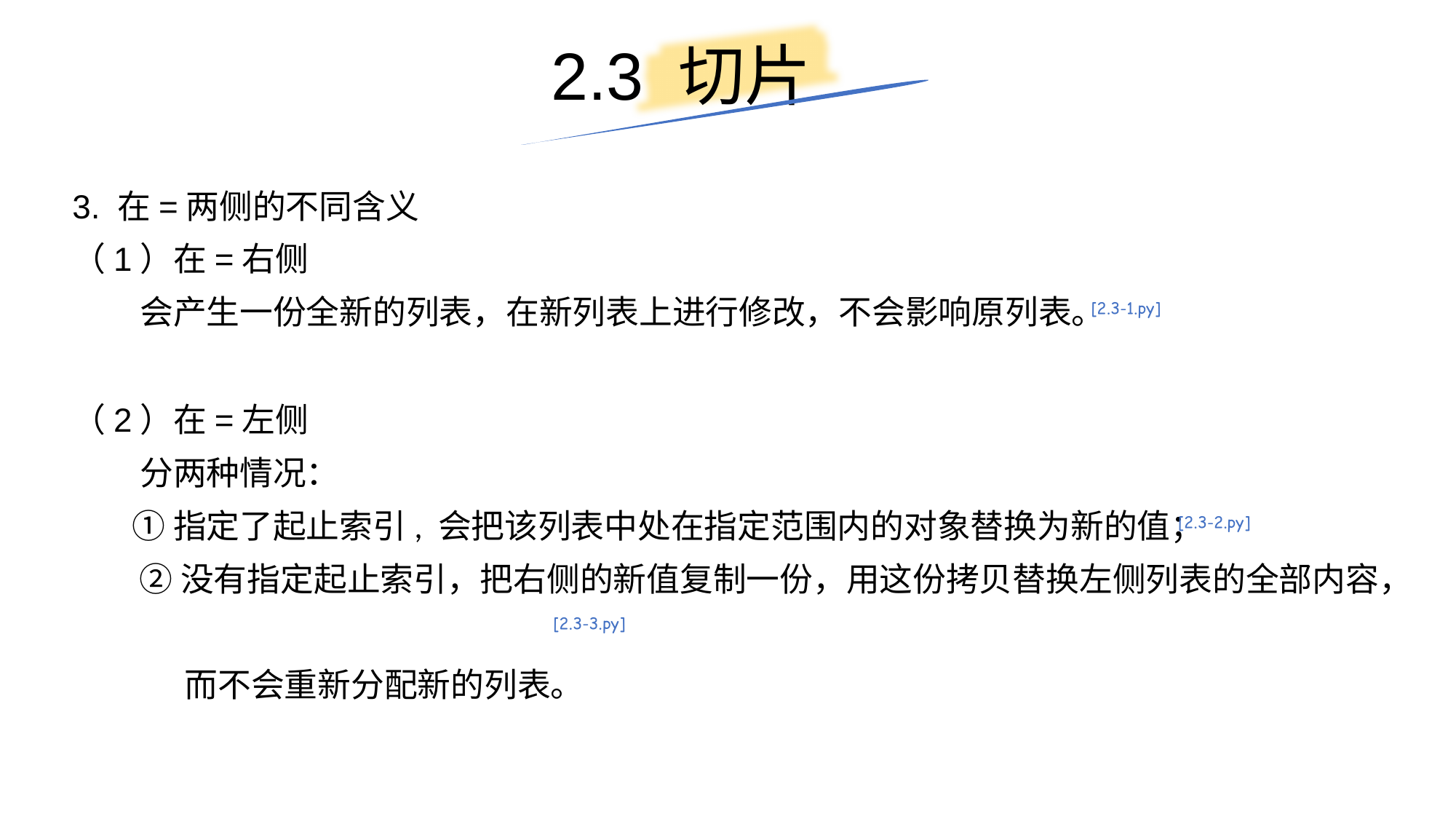

# 2.3 切片

3. 在=两侧的不同含义
（1）在=右侧
        会产生一份全新的列表，在新列表上进行修改，不会影响原列表。
[2.3-1.py]
（2）在=左侧
        分两种情况：
        ①指定了起止索引, 会把该列表中处在指定范围内的对象替换为新的值；
         ②没有指定起止索引，把右侧的新值复制一份，用这份拷贝替换左侧列表的全部内容，
              而不会重新分配新的列表。
[2.3-2.py]
[2.3-3.py]